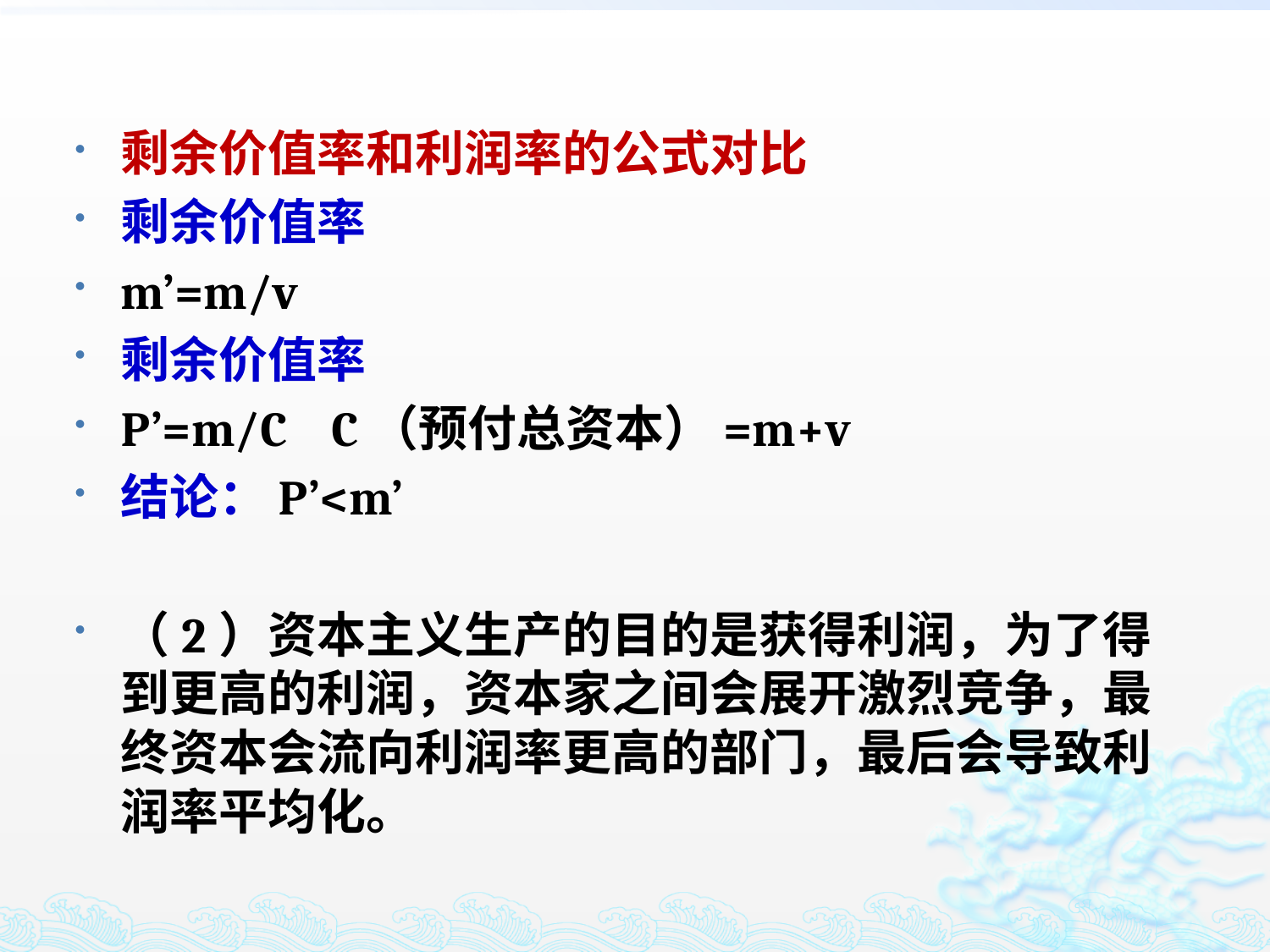

剩余价值率和利润率的公式对比
剩余价值率
m’=m/v
剩余价值率
P’=m/C    C（预付总资本）=m+v
结论：P’<m’

（2）资本主义生产的目的是获得利润，为了得到更高的利润，资本家之间会展开激烈竞争，最终资本会流向利润率更高的部门，最后会导致利润率平均化。